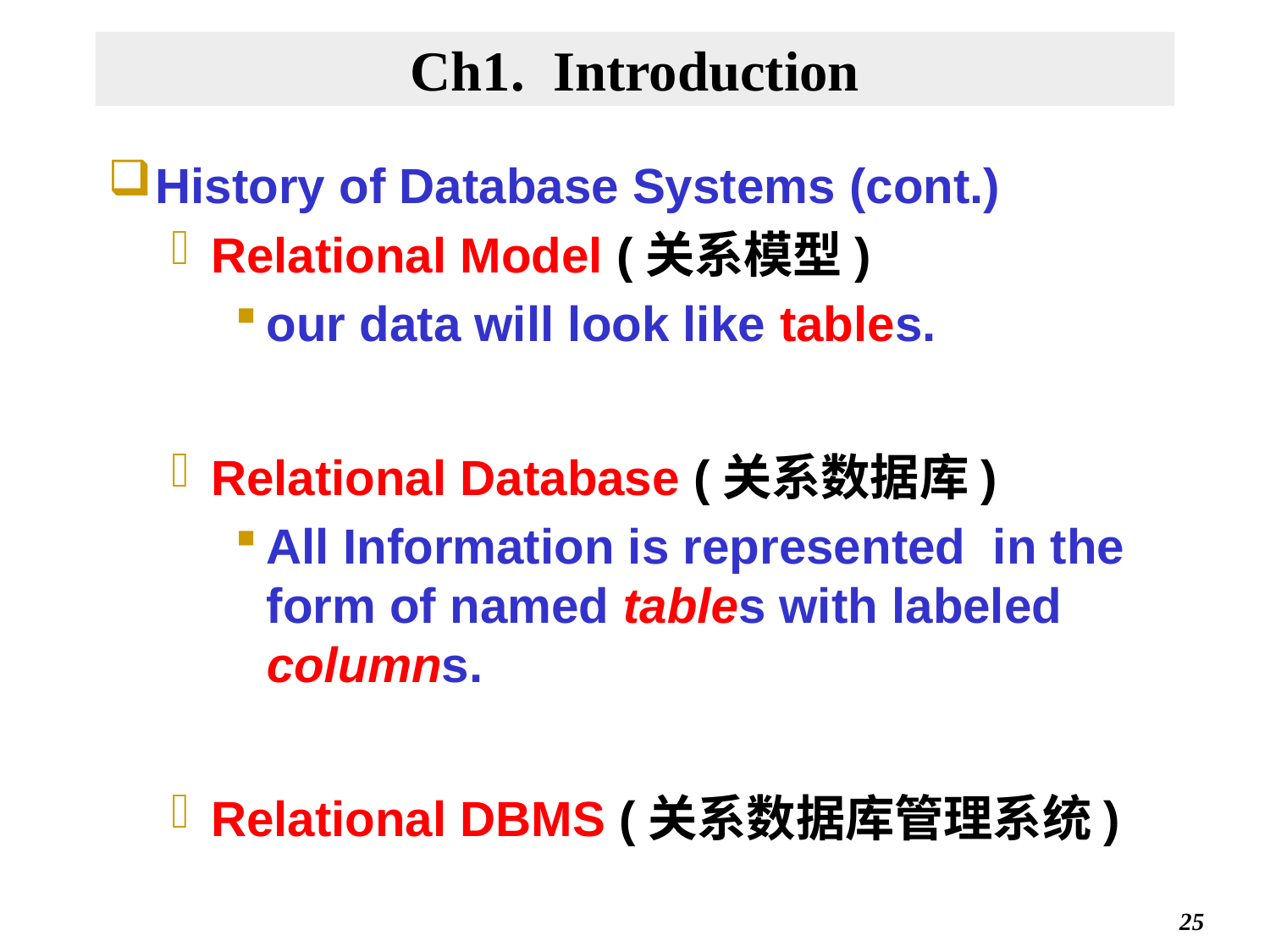

# Ch1.  Introduction
History of Database Systems (cont.)
Relational Model (关系模型)
our data will look like tables.

Relational Database (关系数据库)
All Information is represented  in the form of named tables with labeled columns.

Relational DBMS (关系数据库管理系统)

25